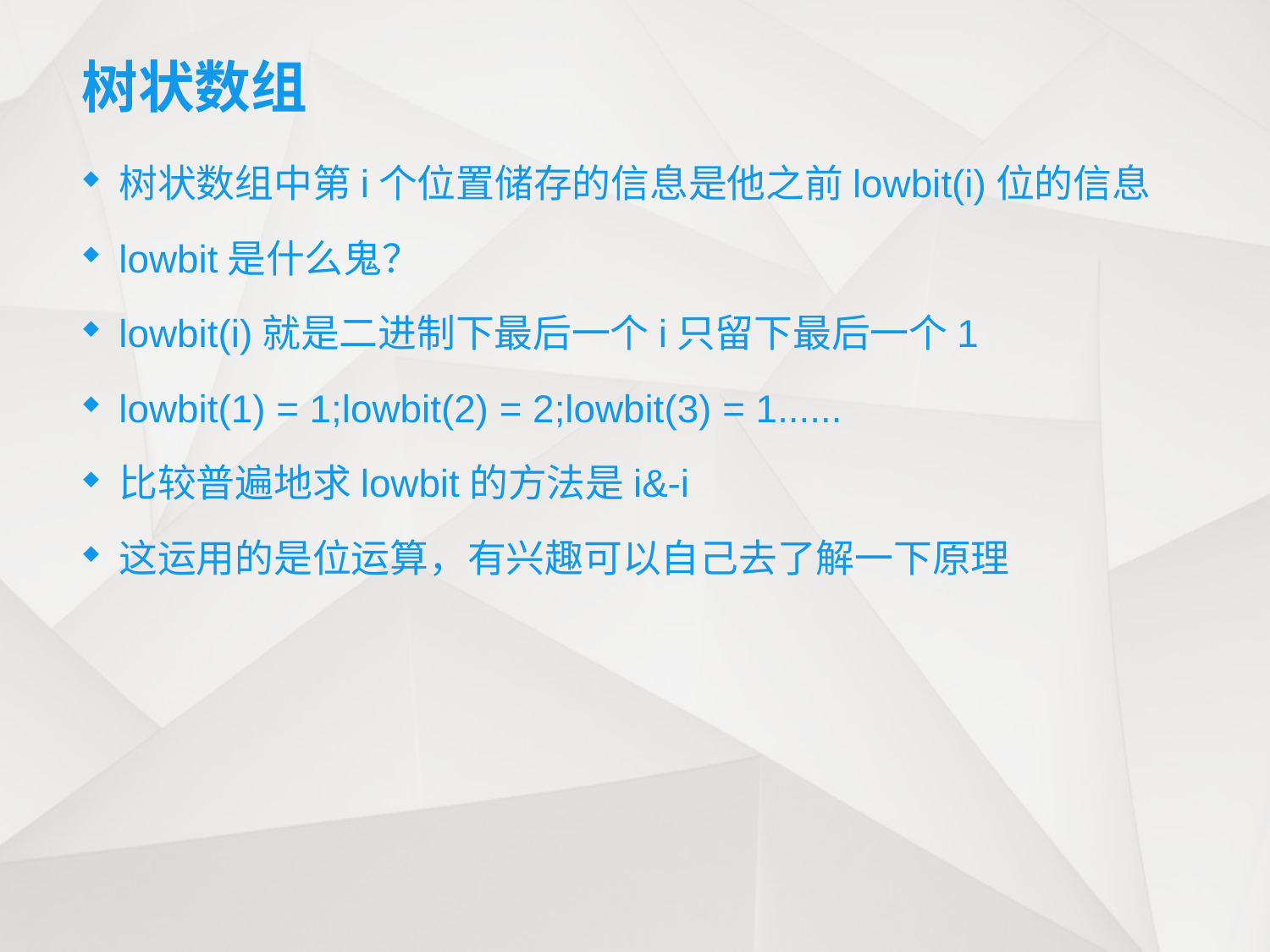

# 树状数组
树状数组中第i个位置储存的信息是他之前lowbit(i)位的信息
lowbit是什么鬼？
lowbit(i)就是二进制下最后一个i只留下最后一个1
lowbit(1) = 1;lowbit(2) = 2;lowbit(3) = 1......
比较普遍地求lowbit的方法是i&-i
这运用的是位运算，有兴趣可以自己去了解一下原理